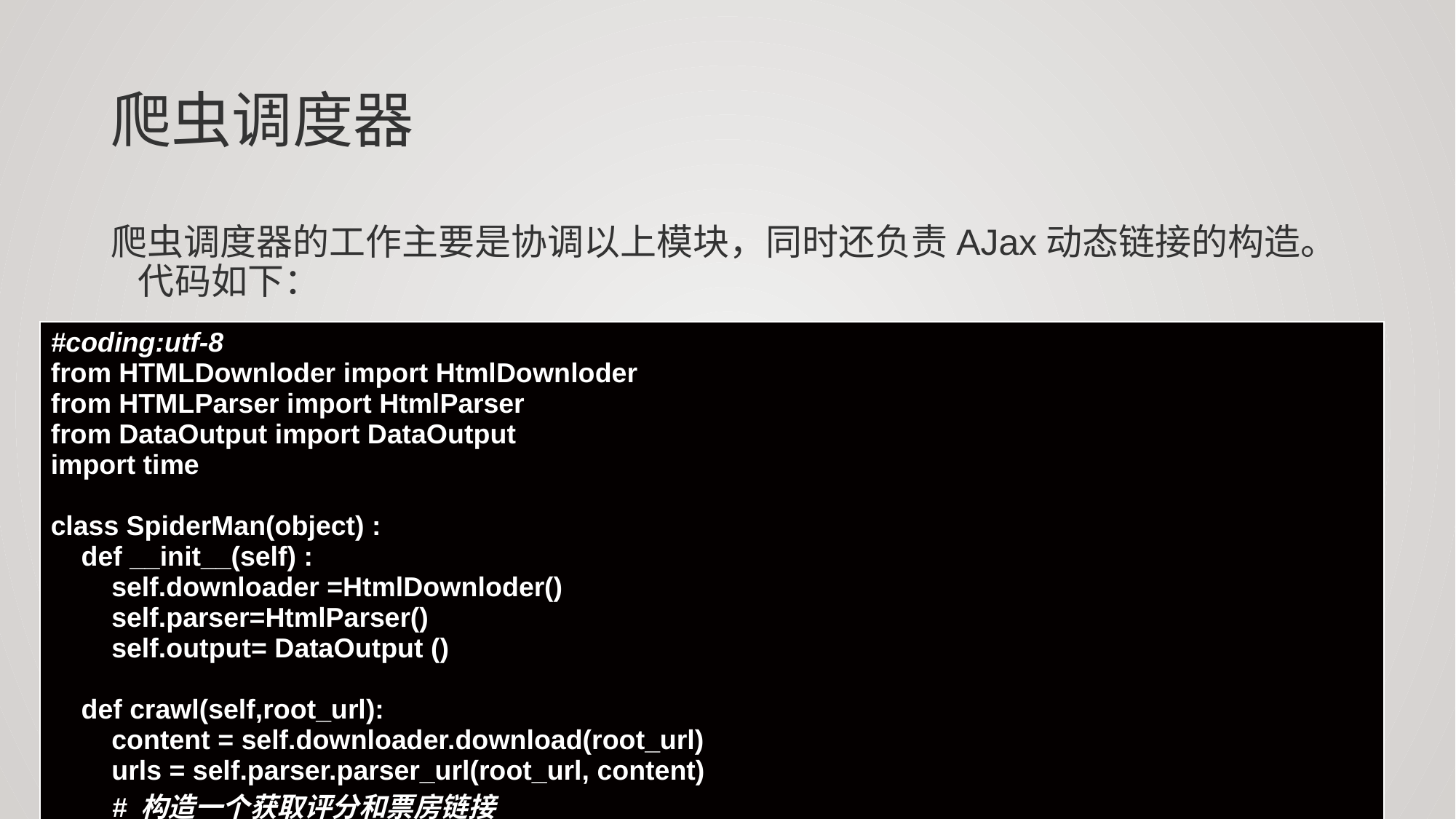

# 爬虫调度器
爬虫调度器的工作主要是协调以上模块，同时还负责AJax动态链接的构造。代码如下：

| #coding:utf-8 from HTMLDownloder import HtmlDownloder from HTMLParser import HtmlParser from DataOutput import DataOutput import time class SpiderMan(object) : def \_\_init\_\_(self) : self.downloader =HtmlDownloder() self.parser=HtmlParser() self.output= DataOutput () def crawl(self,root\_url): content = self.downloader.download(root\_url) urls = self.parser.parser\_url(root\_url, content) # 构造一个获取评分和票房链接 for url in urls: try: t = time.strftime("%Y%m%d%H%M%S3282", time.localtime()) rank\_url= 'http://service.library.mtime.com/Movie.api'\ '?Ajax\_CallBack=true'\ '&Ajax\_CallBackType=Mtime.Library.Services'\ '&Ajax\_CallBackMethod=GetMovieOverviewRating'\ '&Ajax\_CrossDomain=1'\ '&Ajax\_RequestUrl=%s'\ '&t=%s'\ '&Ajax\_CallBackArgument0=%s'%(url[0],t,url[1]) rank\_content = self.downloader.download(rank\_url) print rank\_content data = self.parser.parser\_json(rank\_url,rank\_content) print data self.output.store\_data(data) except Exception,e: print "Crawlfailed" self.output.output\_end() print "Crawl finish" if \_\_name\_\_ == '\_\_main\_\_': spider = SpiderMan() spider.crawl('http://theater.mtime.com/China\_Beijing/') |
| --- |